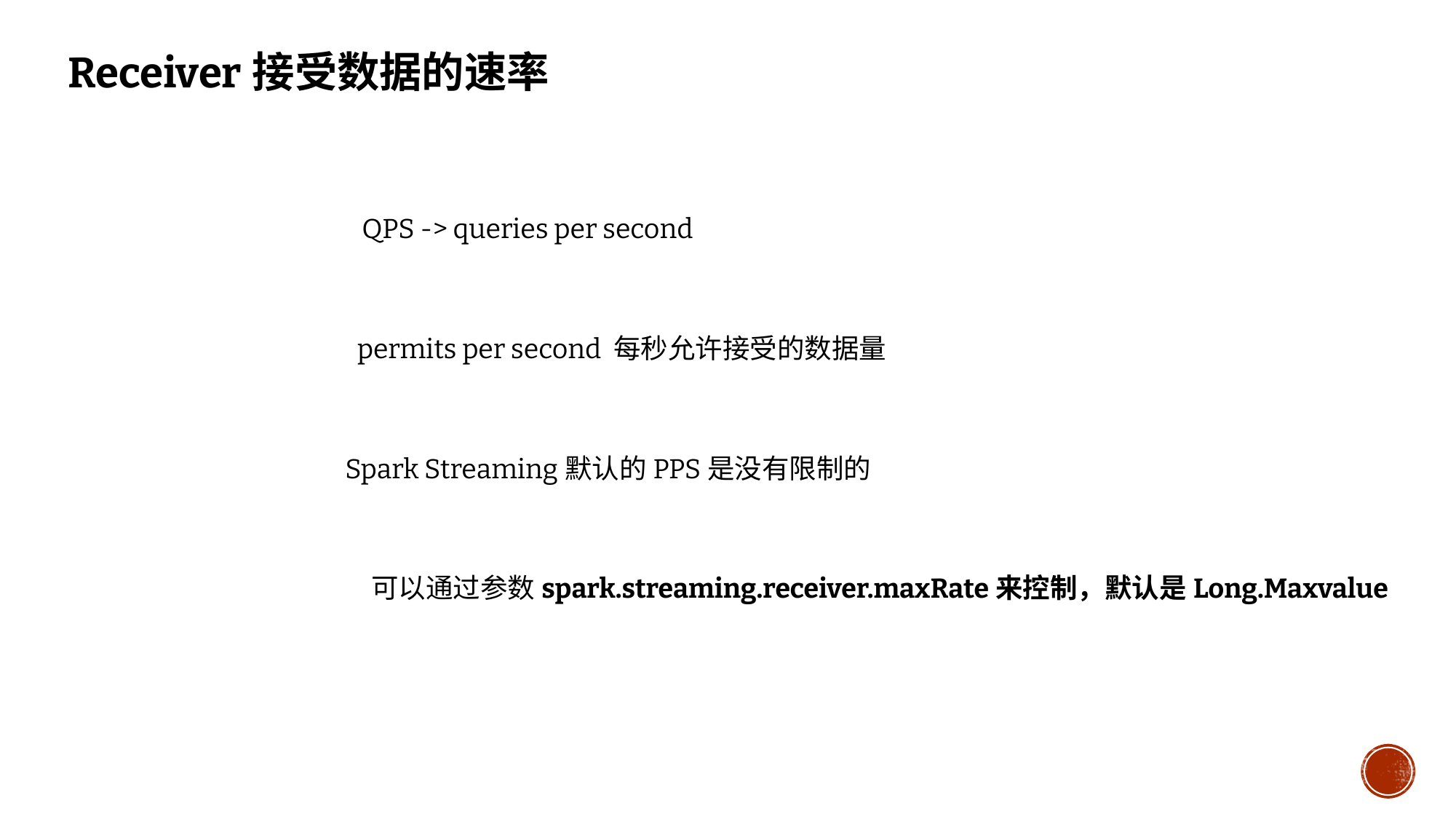

Receiver接受数据的速率
QPS -> queries per second
permits per second 每秒允许接受的数据量
Spark Streaming默认的PPS是没有限制的
可以通过参数spark.streaming.receiver.maxRate来控制，默认是Long.Maxvalue